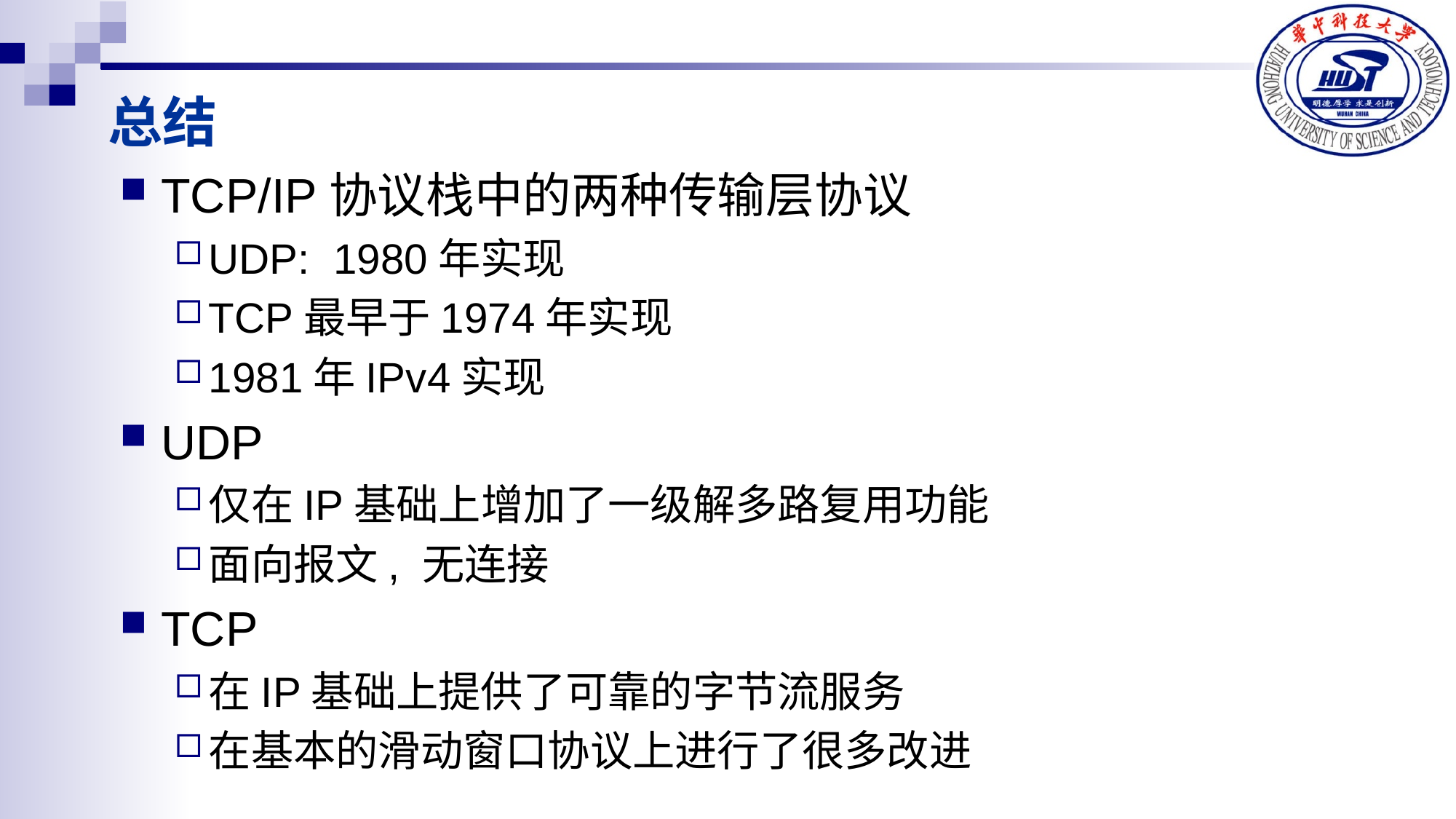

# 总结
TCP/IP协议栈中的两种传输层协议
UDP:  1980年实现
TCP最早于1974年实现
1981年IPv4实现
UDP
仅在IP基础上增加了一级解多路复用功能
面向报文, 无连接
TCP
在IP基础上提供了可靠的字节流服务
在基本的滑动窗口协议上进行了很多改进